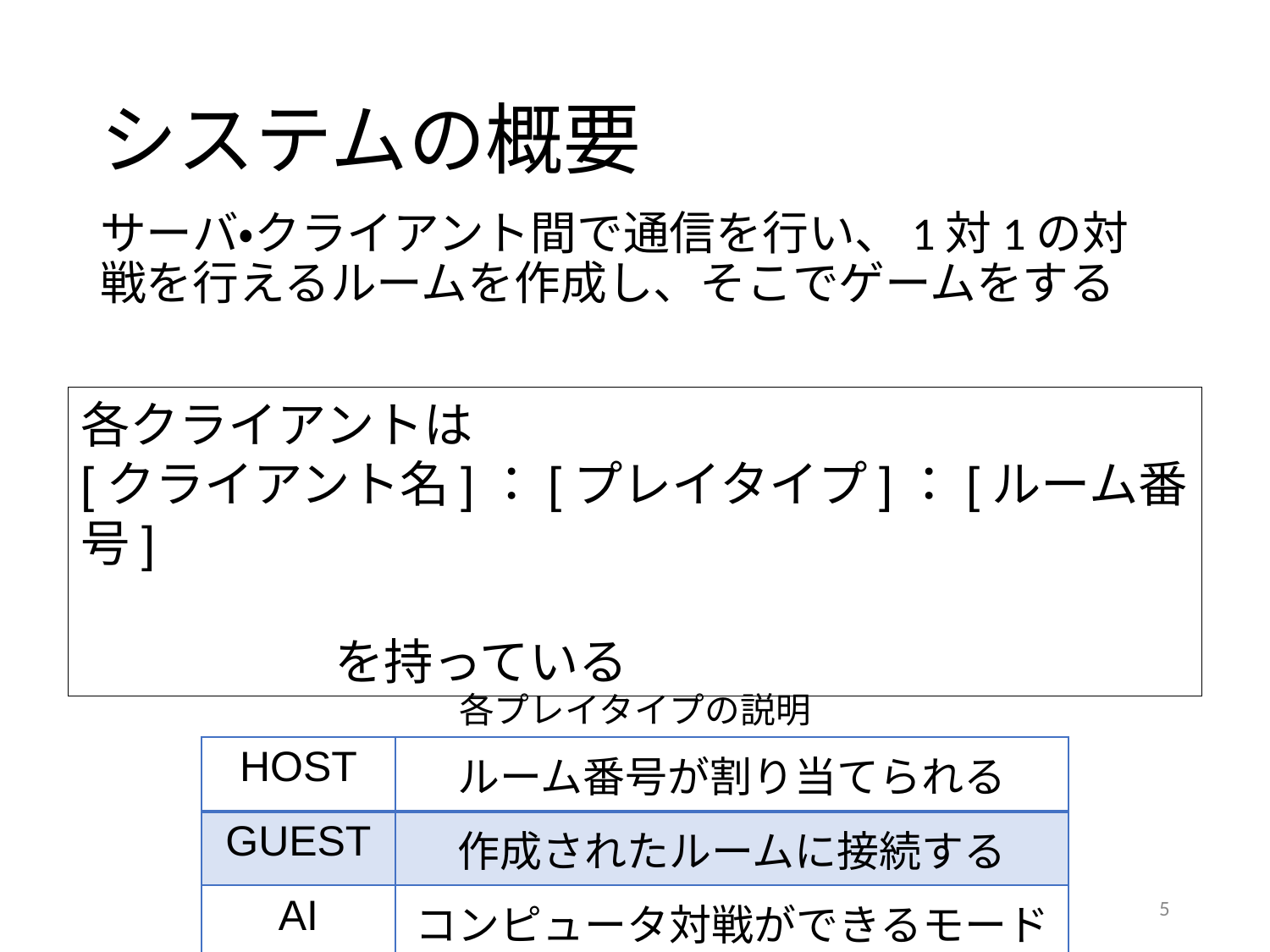

# システムの概要
サーバ・クライアント間で通信を行い、1対1の対戦を行えるルームを作成し、そこでゲームをする
各クライアントは
[クライアント名]：[プレイタイプ]：[ルーム番号]
										を持っている
各プレイタイプの説明
| HOST | ルーム番号が割り当てられる |
| --- | --- |
| GUEST | 作成されたルームに接続する |
| AI | コンピュータ対戦ができるモード |
5